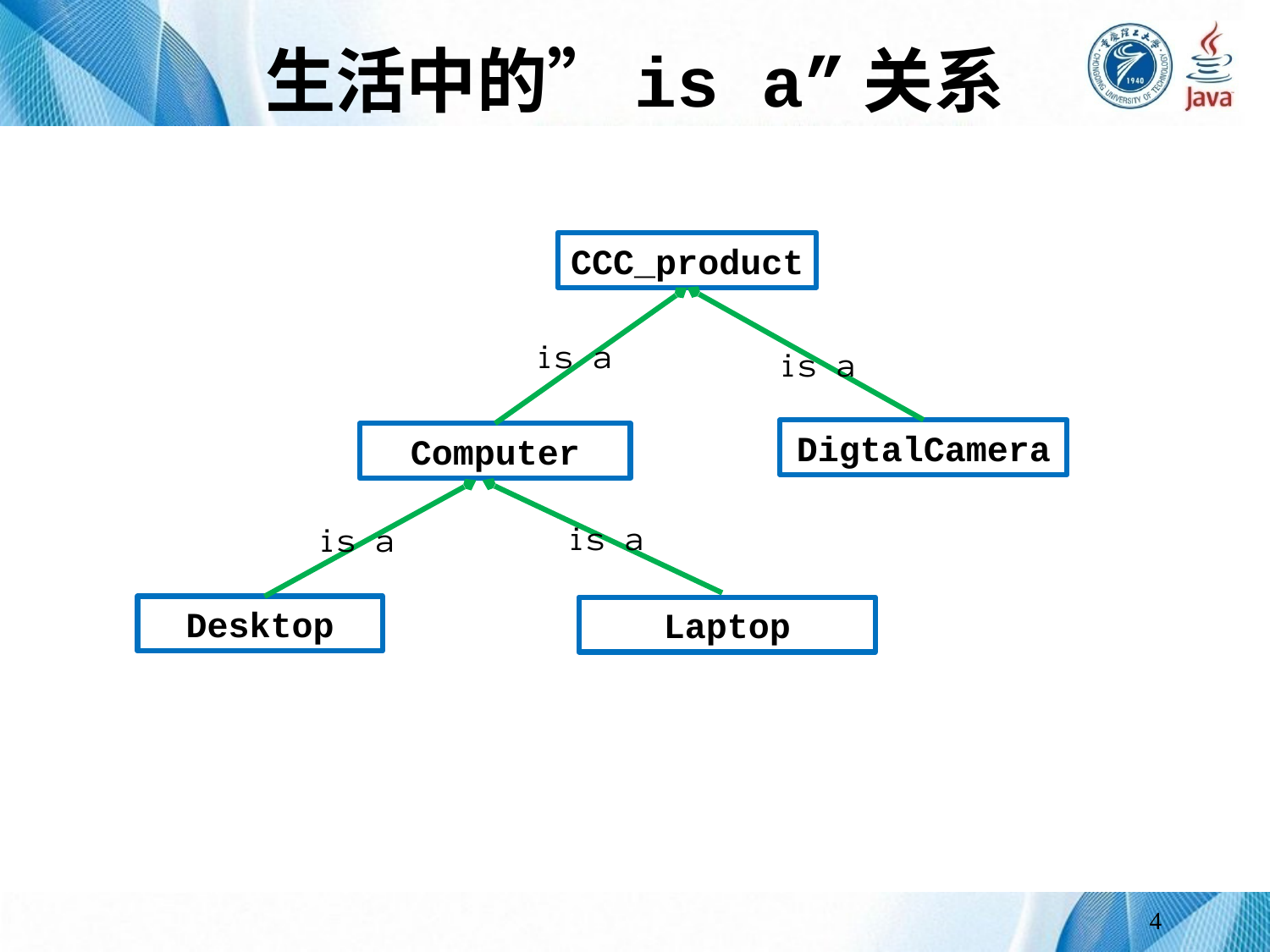

# 生活中的”is a”关系
CCC_product
is a
is a
DigtalCamera
Computer

is a
is a
Desktop
Laptop
4